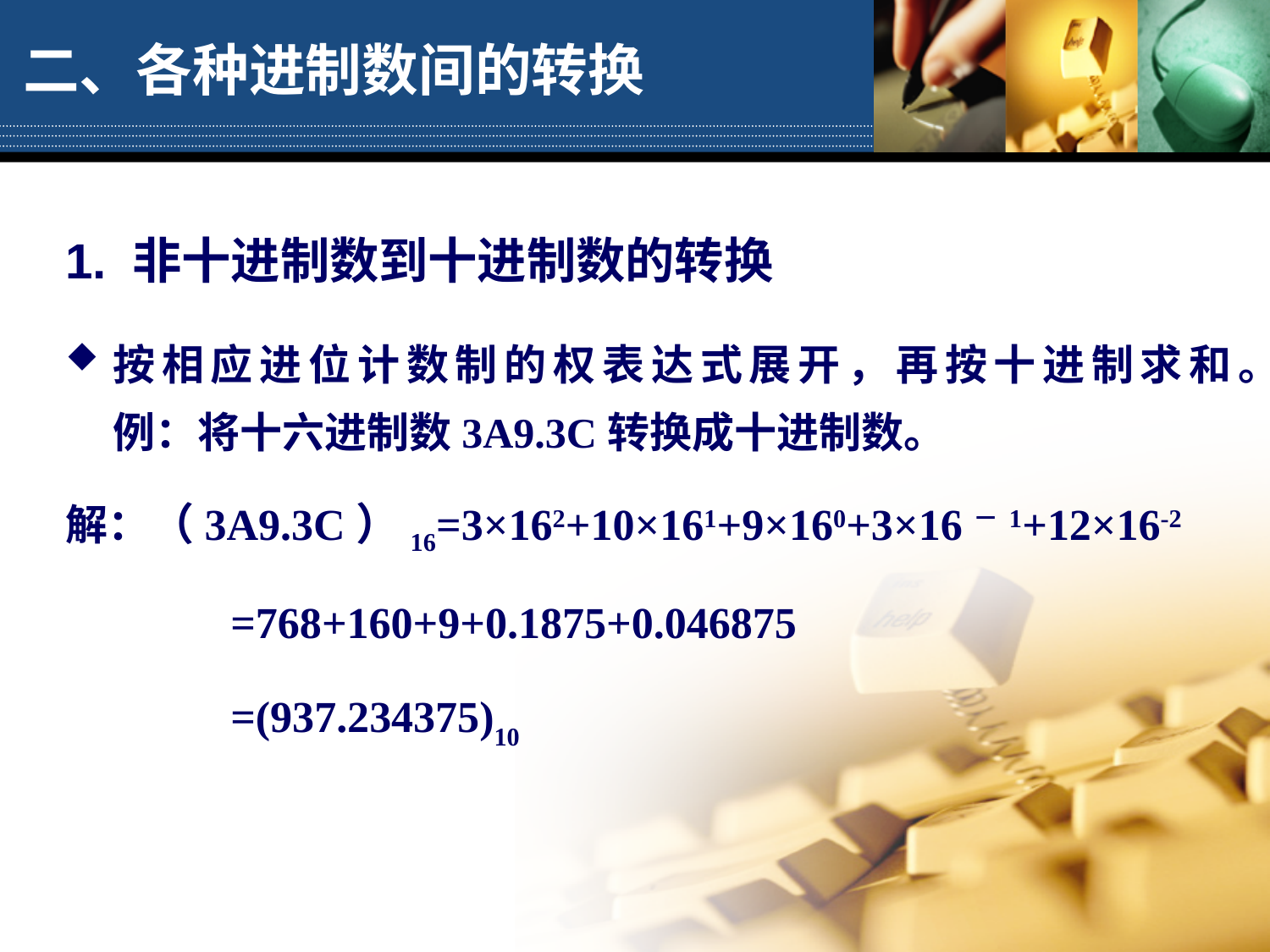

# 二、各种进制数间的转换
1. 非十进制数到十进制数的转换
按相应进位计数制的权表达式展开，再按十进制求和。
例：将十六进制数3A9.3C转换成十进制数。
解：（3A9.3C）16=3×162+10×161+9×160+3×16－1+12×16-2
               =768+160+9+0.1875+0.046875
               =(937.234375)10